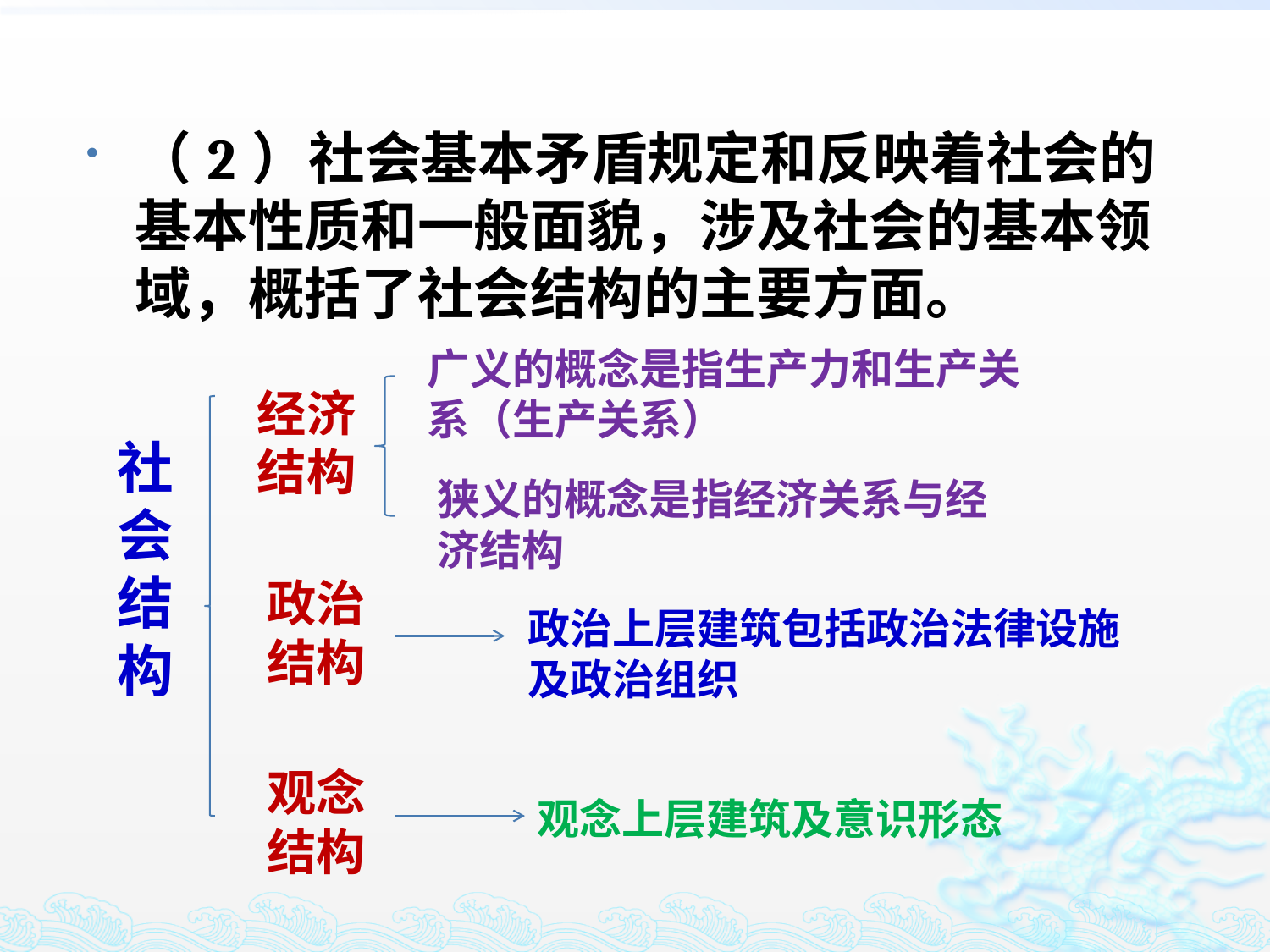

（2）社会基本矛盾规定和反映着社会的基本性质和一般面貌，涉及社会的基本领域，概括了社会结构的主要方面。

广义的概念是指生产力和生产关系（生产关系）
经济结构

社会结构
狭义的概念是指经济关系与经济结构
政治结构
政治上层建筑包括政治法律设施及政治组织
观念结构
观念上层建筑及意识形态